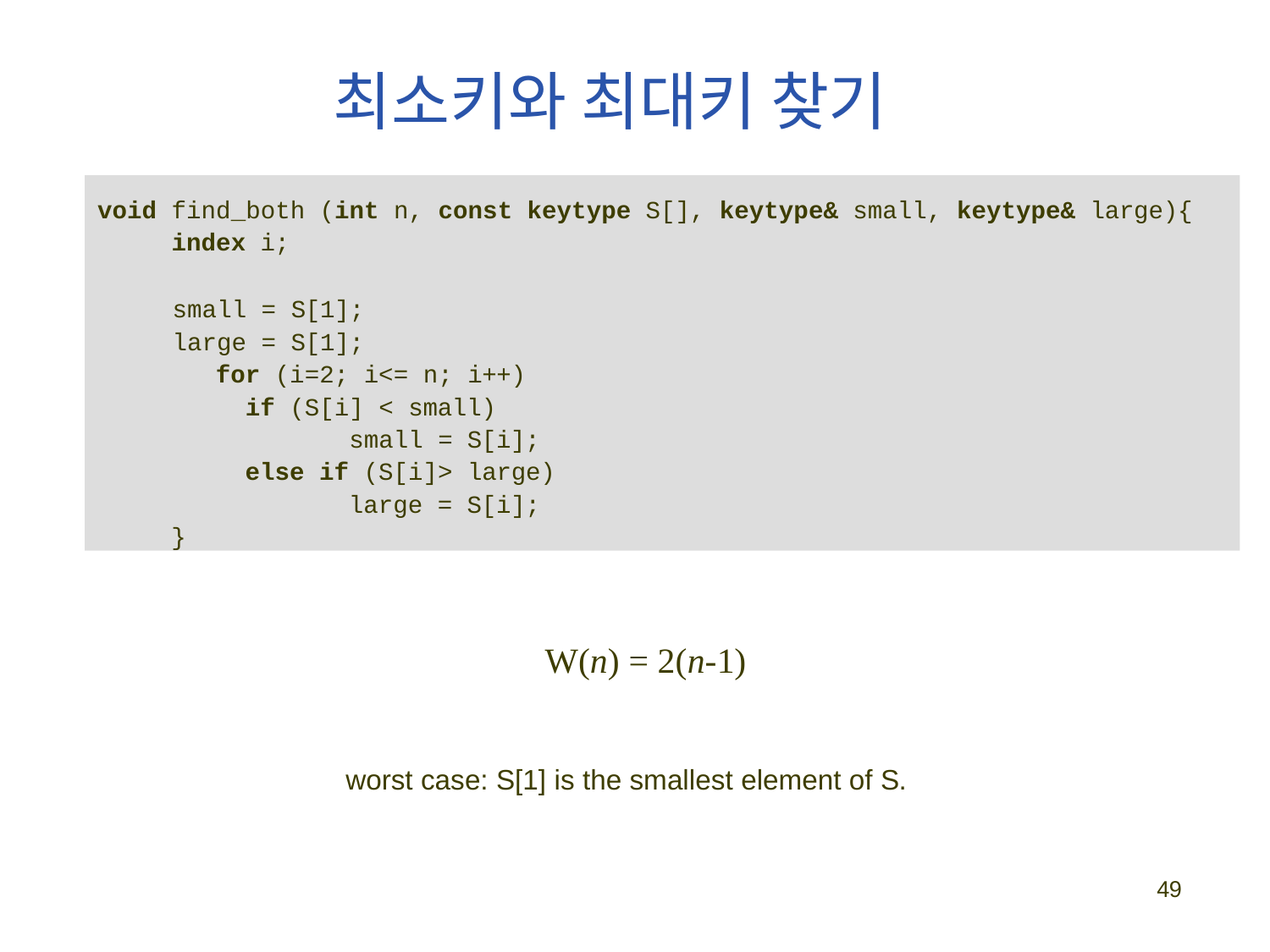

# 최소키와 최대키 찾기
void find_both (int n, const keytype S[], keytype& small, keytype& large){
index i;

small = S[1]; large = S[1];
for (i=2; i<= n; i++)
if (S[i] < small)
small = S[i];
else if (S[i]> large)
large = S[i];
}
W(n) = 2(n-1)

worst case: S[1] is the smallest element of S.
49